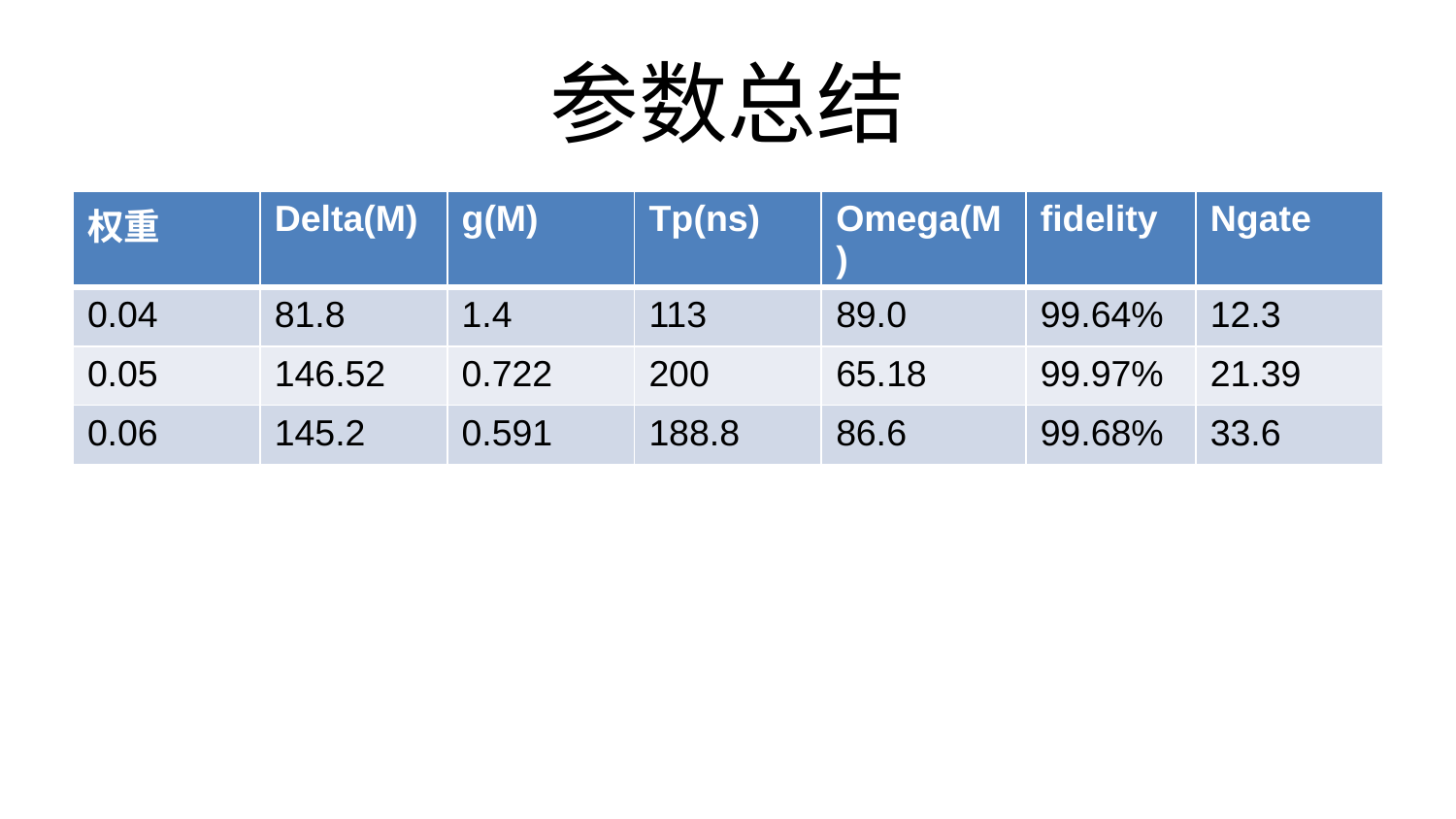

# 参数总结
| 权重 | Delta(M) | g(M) | Tp(ns) | Omega(M) | fidelity | Ngate |
| --- | --- | --- | --- | --- | --- | --- |
| 0.04 | 81.8 | 1.4 | 113 | 89.0 | 99.64% | 12.3 |
| 0.05 | 146.52 | 0.722 | 200 | 65.18 | 99.97% | 21.39 |
| 0.06 | 145.2 | 0.591 | 188.8 | 86.6 | 99.68% | 33.6 |